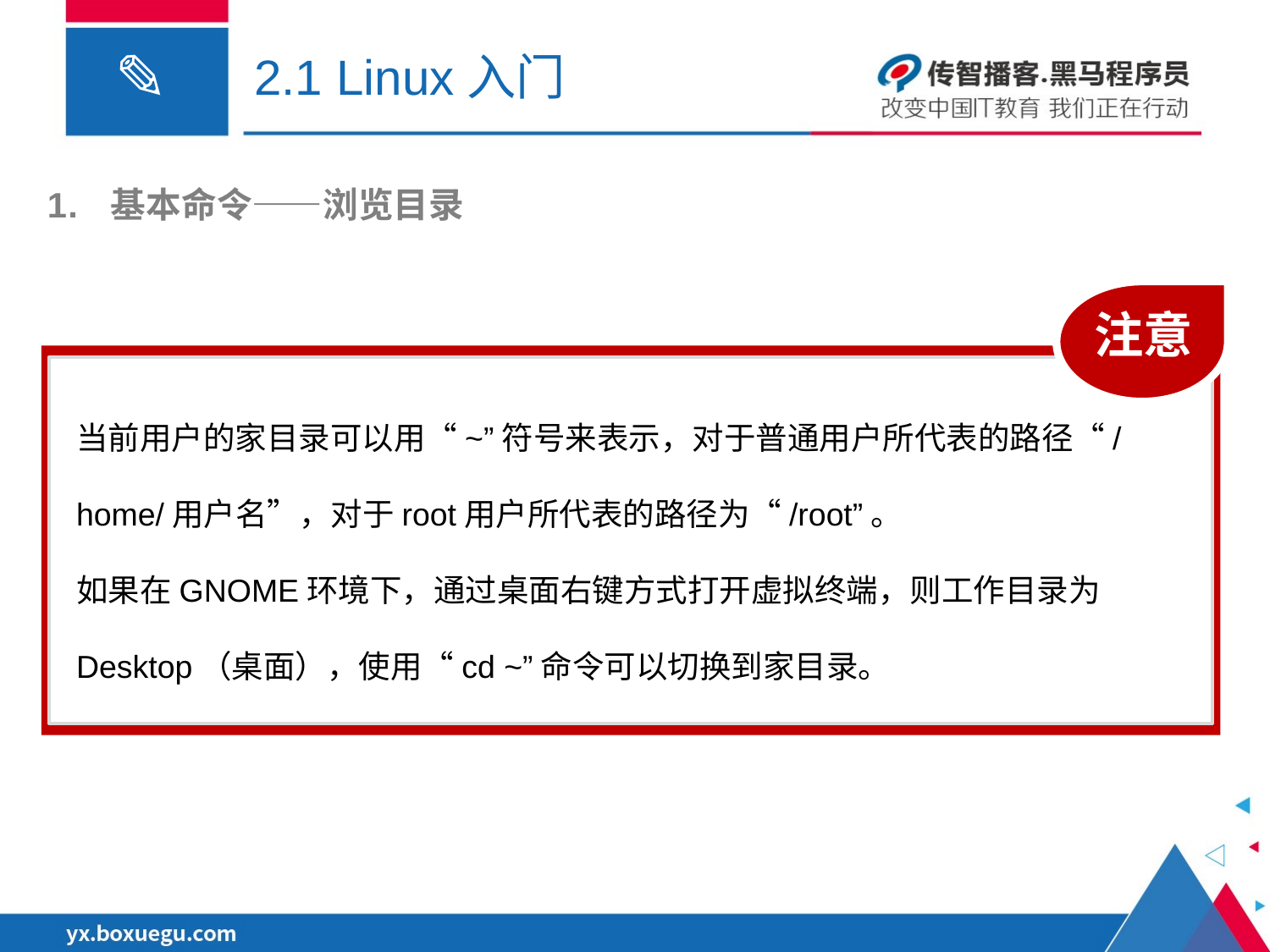

# 2.1 Linux入门
基本命令——浏览目录

注意

当前用户的家目录可以用“~”符号来表示，对于普通用户所代表的路径“/home/用户名”，对于root用户所代表的路径为“/root”。
如果在GNOME环境下，通过桌面右键方式打开虚拟终端，则工作目录为Desktop（桌面），使用“cd ~”命令可以切换到家目录。